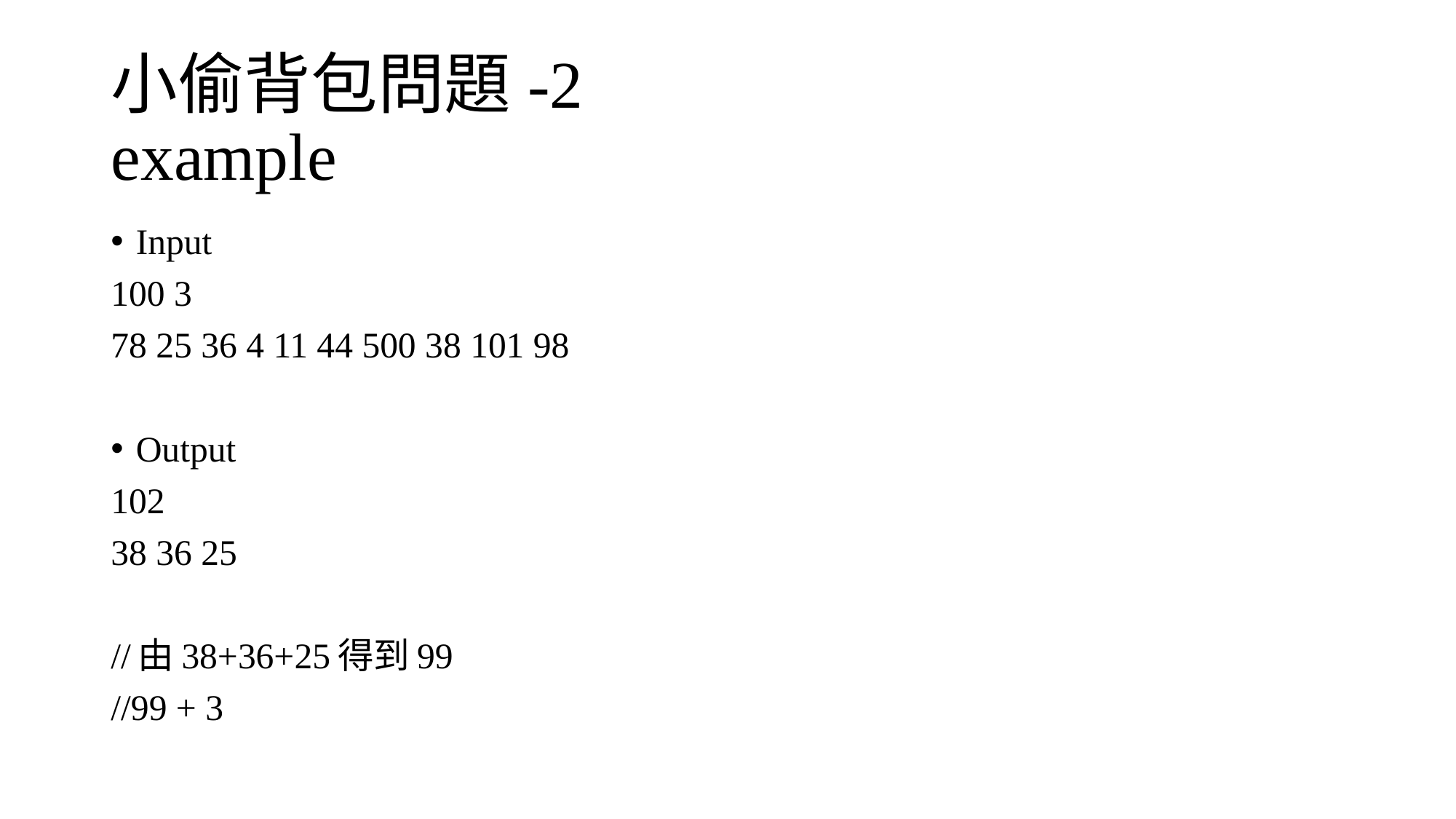

# 小偷背包問題-2 example
Input
100 3
78 25 36 4 11 44 500 38 101 98

Output
102
38 36 25

//由38+36+25得到99
//99 + 3